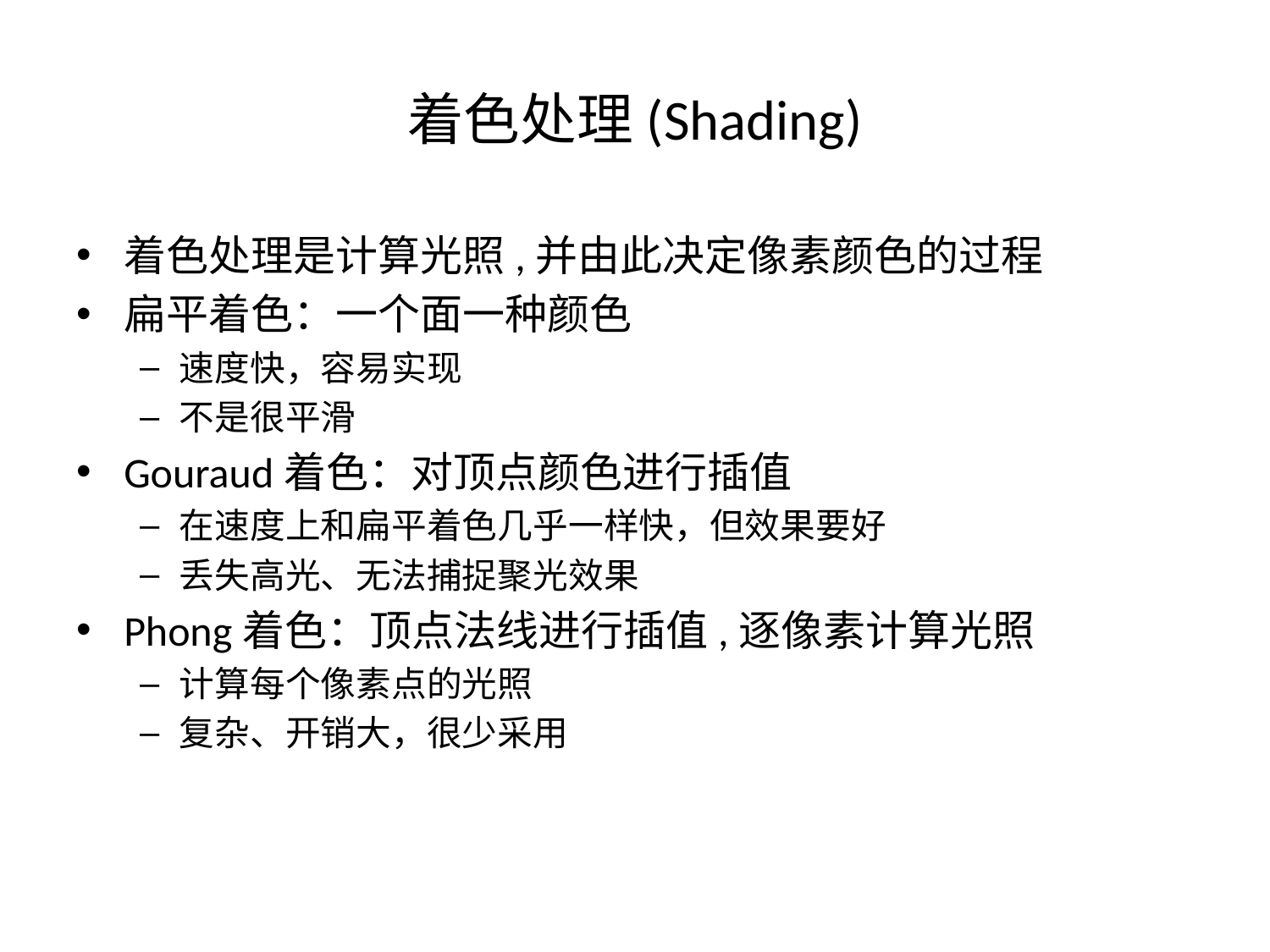

# 着色处理(Shading)
着色处理是计算光照,并由此决定像素颜色的过程
扁平着色：一个面一种颜色
速度快，容易实现
不是很平滑
Gouraud着色：对顶点颜色进行插值
在速度上和扁平着色几乎一样快，但效果要好
丢失高光、无法捕捉聚光效果
Phong着色：顶点法线进行插值,逐像素计算光照
计算每个像素点的光照
复杂、开销大，很少采用